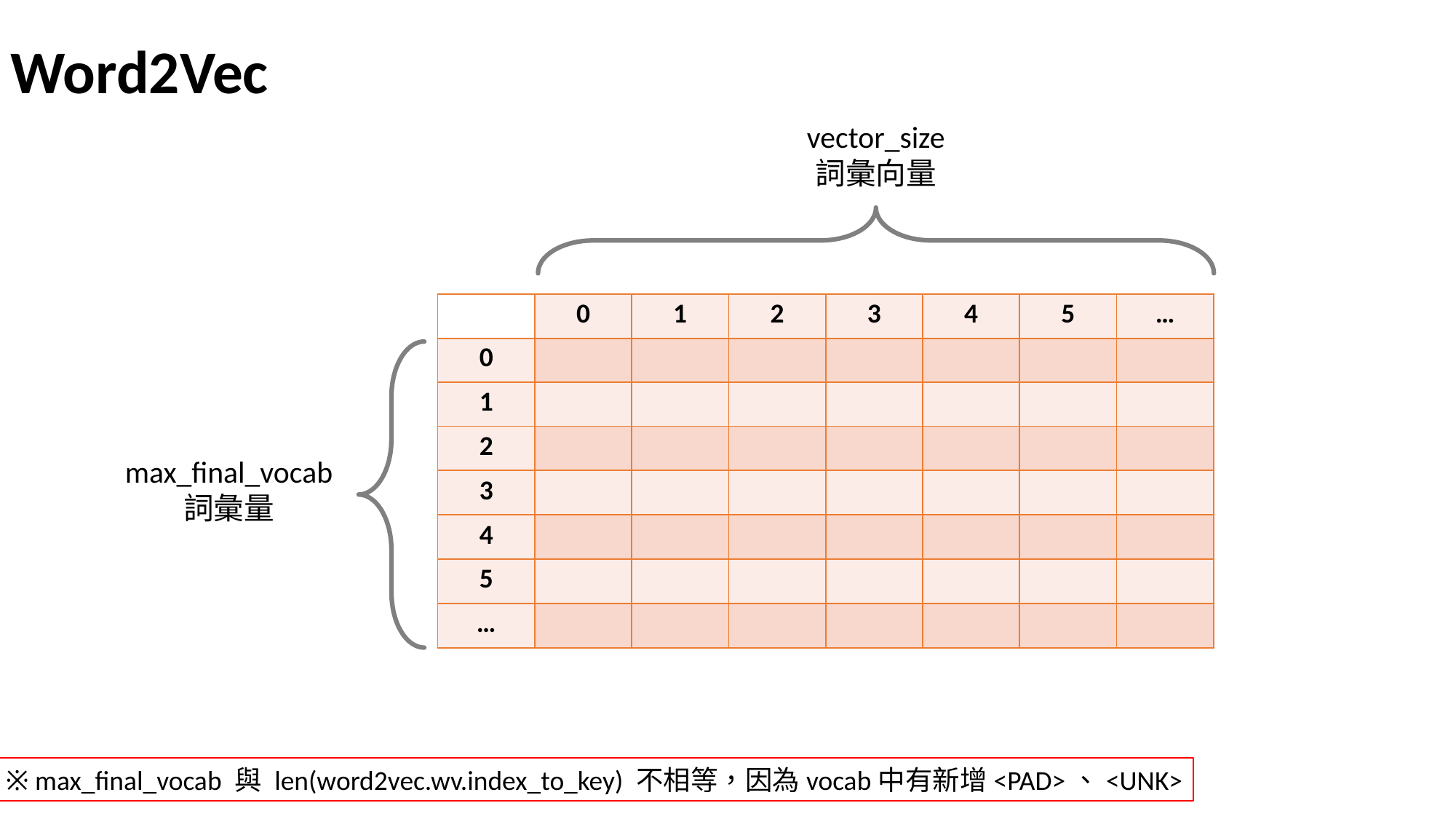

Word2Vec
vector_size
詞彙向量
|  | 0 | 1 | 2 | 3 | 4 | 5 | … |
| --- | --- | --- | --- | --- | --- | --- | --- |
| 0 |  |  |  |  |  |  |  |
| 1 |  |  |  |  |  |  |  |
| 2 |  |  |  |  |  |  |  |
| 3 |  |  |  |  |  |  |  |
| 4 |  |  |  |  |  |  |  |
| 5 |  |  |  |  |  |  |  |
| … |  |  |  |  |  |  |  |

max_final_vocab
詞彙量
※ max_final_vocab 與 len(word2vec.wv.index_to_key) 不相等，因為vocab中有新增<PAD>、<UNK>